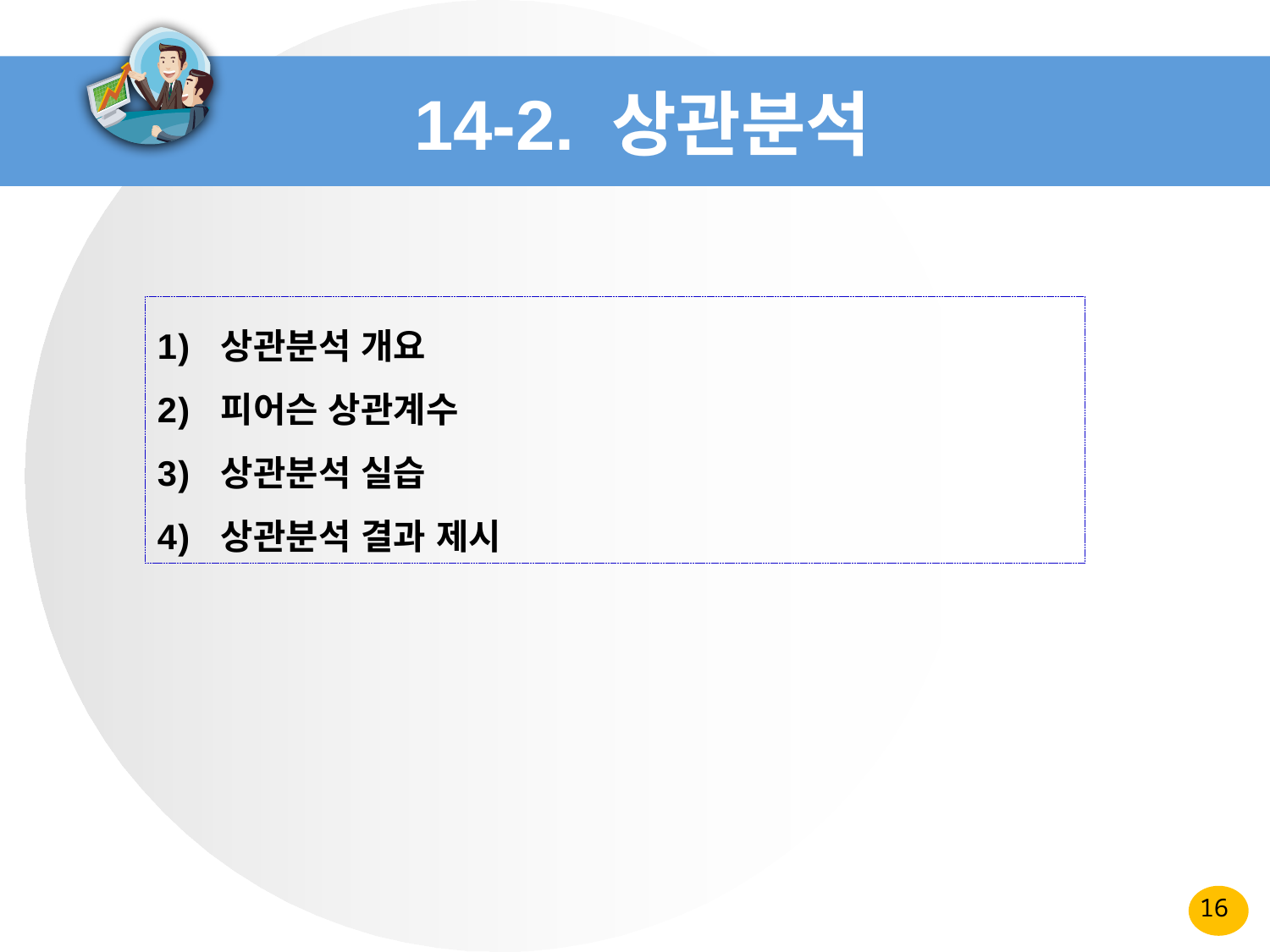

# 14-2. 상관분석
상관분석 개요
피어슨 상관계수
상관분석 실습
상관분석 결과 제시
16